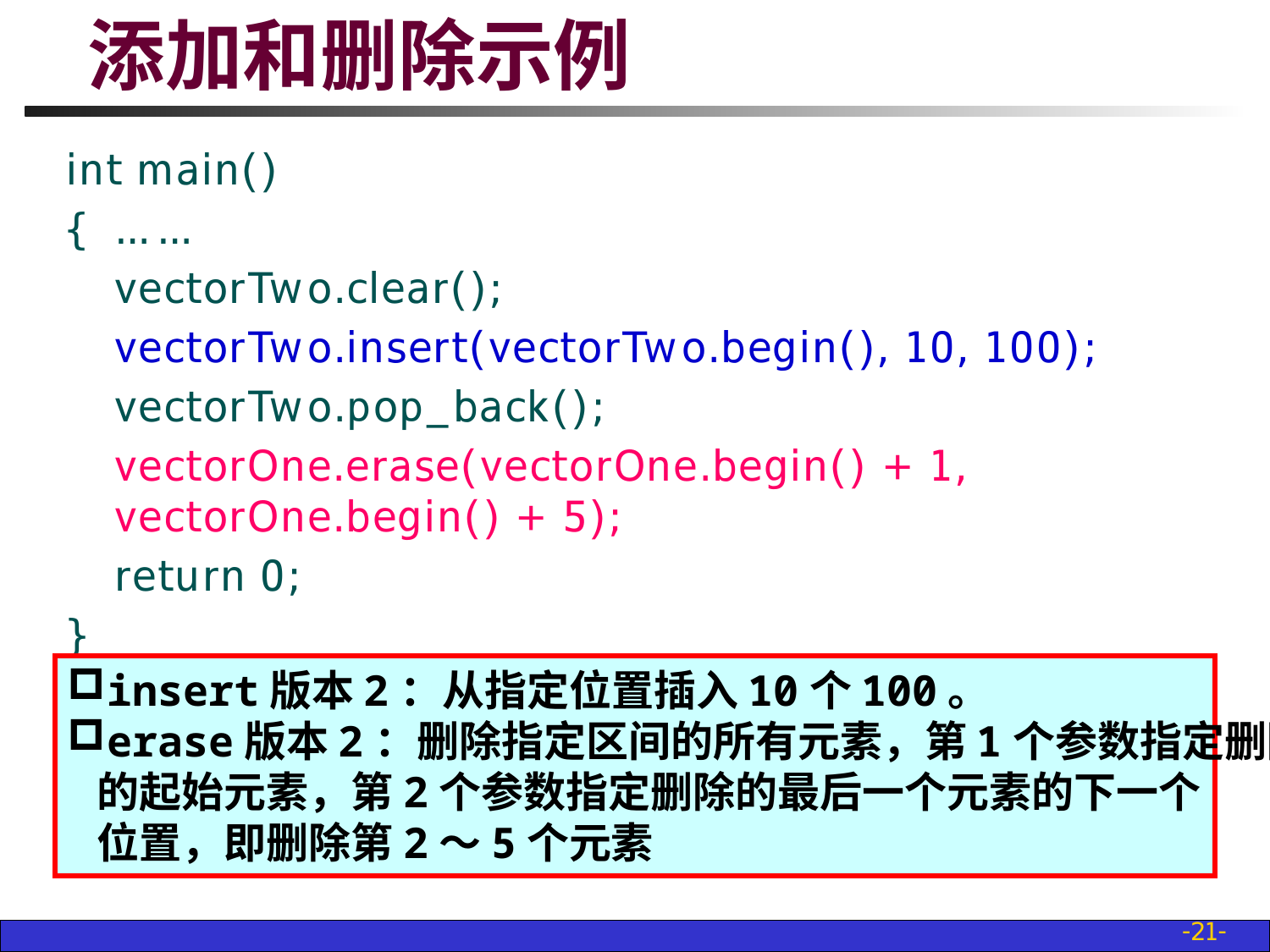

# 添加和删除示例
int main()
{	……
	vectorTwo.clear();
	vectorTwo.insert(vectorTwo.begin(), 10, 100);
	vectorTwo.pop_back();
	vectorOne.erase(vectorOne.begin() + 1, 	vectorOne.begin() + 5);
	return 0;
}
insert版本2：从指定位置插入10个100。
erase版本2：删除指定区间的所有元素，第1个参数指定删除
  的起始元素，第2个参数指定删除的最后一个元素的下一个
  位置，即删除第2～5个元素
-21-